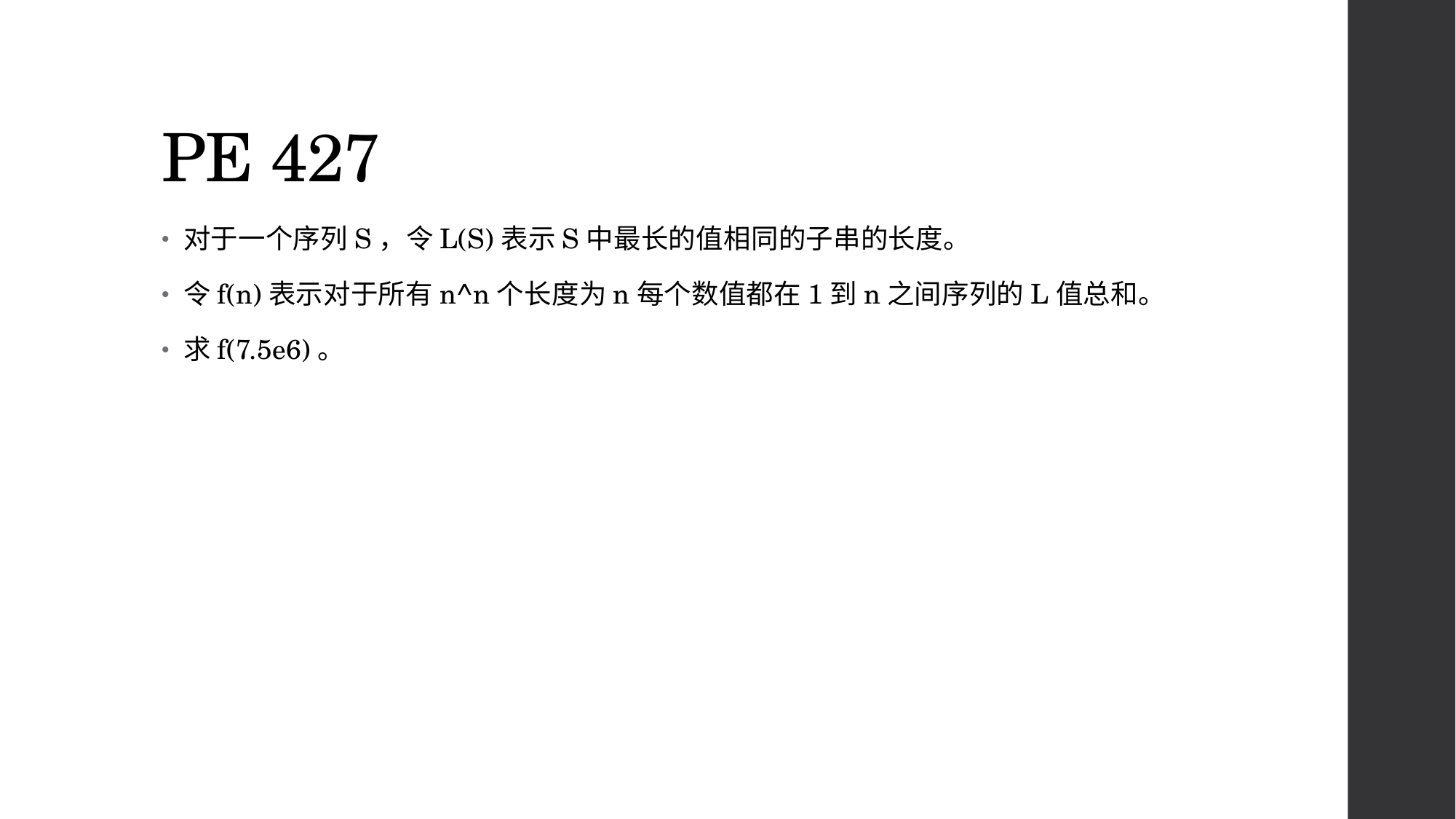

# PE 427
对于一个序列S，令L(S)表示S中最长的值相同的子串的长度。
令f(n)表示对于所有n^n个长度为n每个数值都在1到n之间序列的L值总和。
求f(7.5e6)。